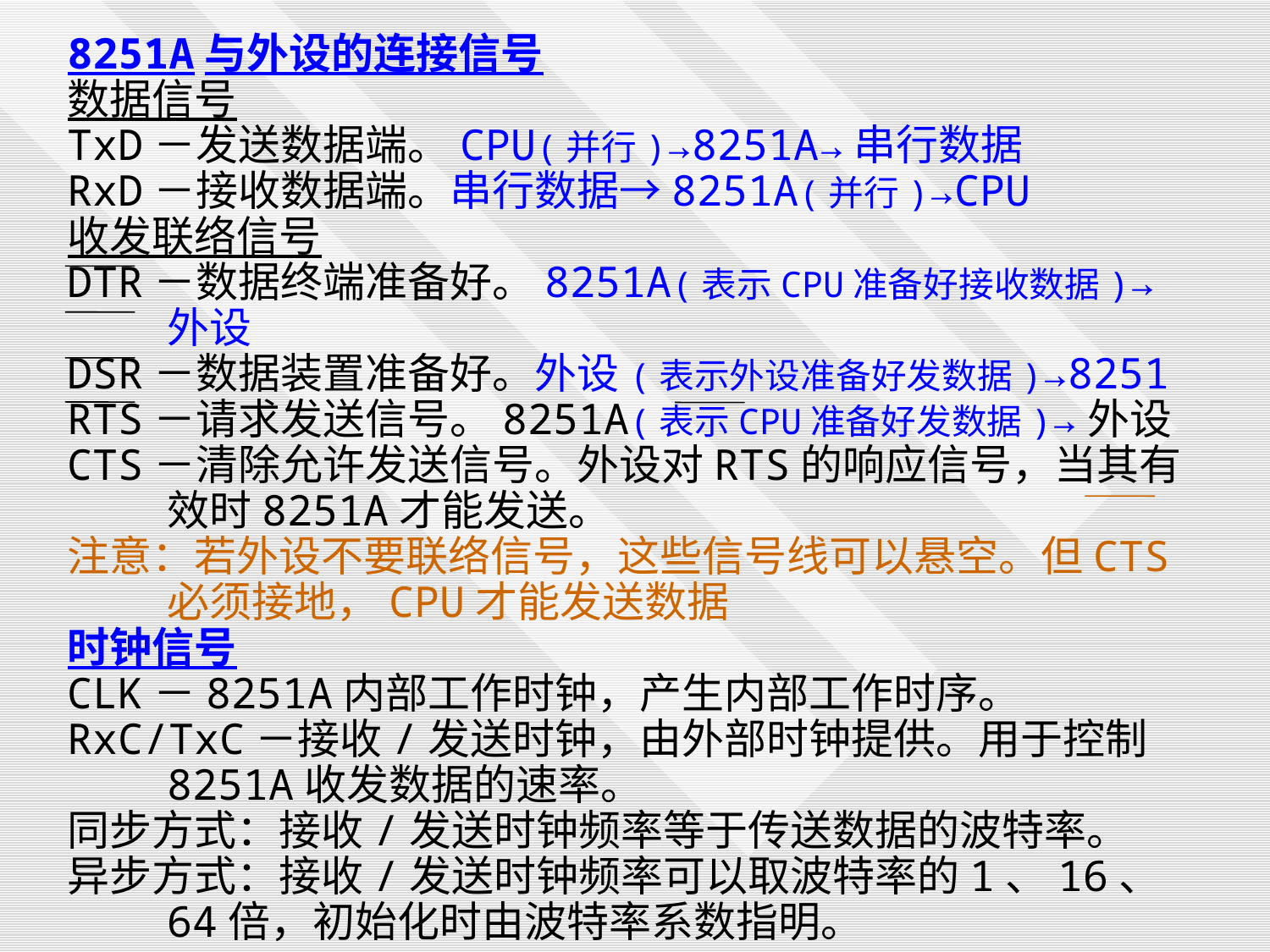

8251A与外设的连接信号
数据信号
TxD－发送数据端。CPU(并行)→8251A→串行数据
RxD－接收数据端。串行数据→8251A(并行)→CPU
收发联络信号
DTR－数据终端准备好。8251A(表示CPU准备好接收数据)→外设
DSR－数据装置准备好。外设(表示外设准备好发数据)→8251
RTS－请求发送信号。8251A(表示CPU准备好发数据)→外设
CTS－清除允许发送信号。外设对RTS的响应信号，当其有效时8251A才能发送。
注意：若外设不要联络信号，这些信号线可以悬空。但CTS必须接地，CPU才能发送数据
时钟信号
CLK－8251A内部工作时钟，产生内部工作时序。
RxC/TxC－接收/发送时钟，由外部时钟提供。用于控制8251A收发数据的速率。
同步方式：接收/发送时钟频率等于传送数据的波特率。
异步方式：接收/发送时钟频率可以取波特率的1、16、64倍，初始化时由波特率系数指明。